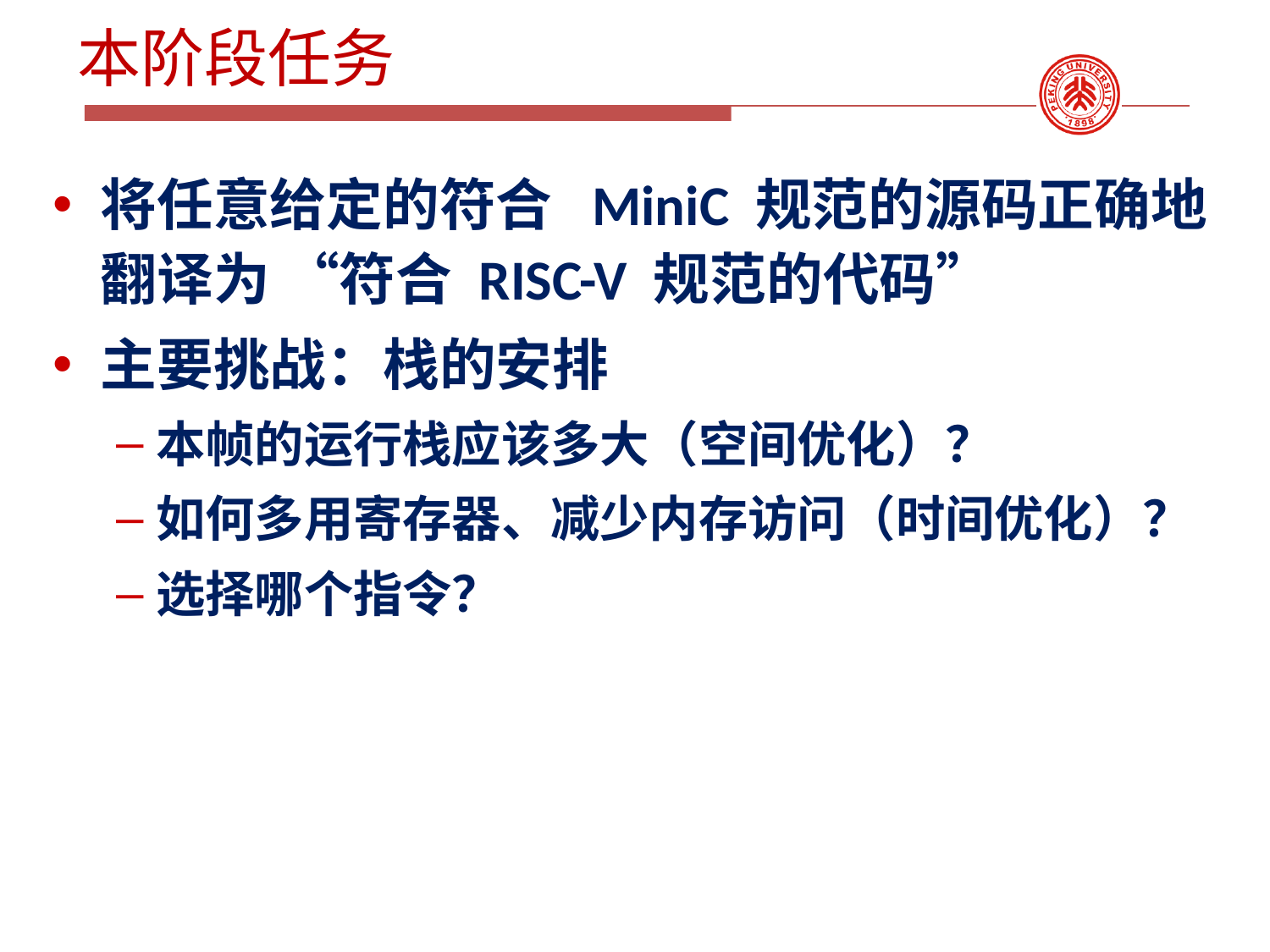

# 本阶段任务
将任意给定的符合  MiniC 规范的源码正确地翻译为 “符合 RISC-V 规范的代码”
主要挑战：栈的安排
本帧的运行栈应该多大（空间优化）？
如何多用寄存器、减少内存访问（时间优化）？
选择哪个指令？